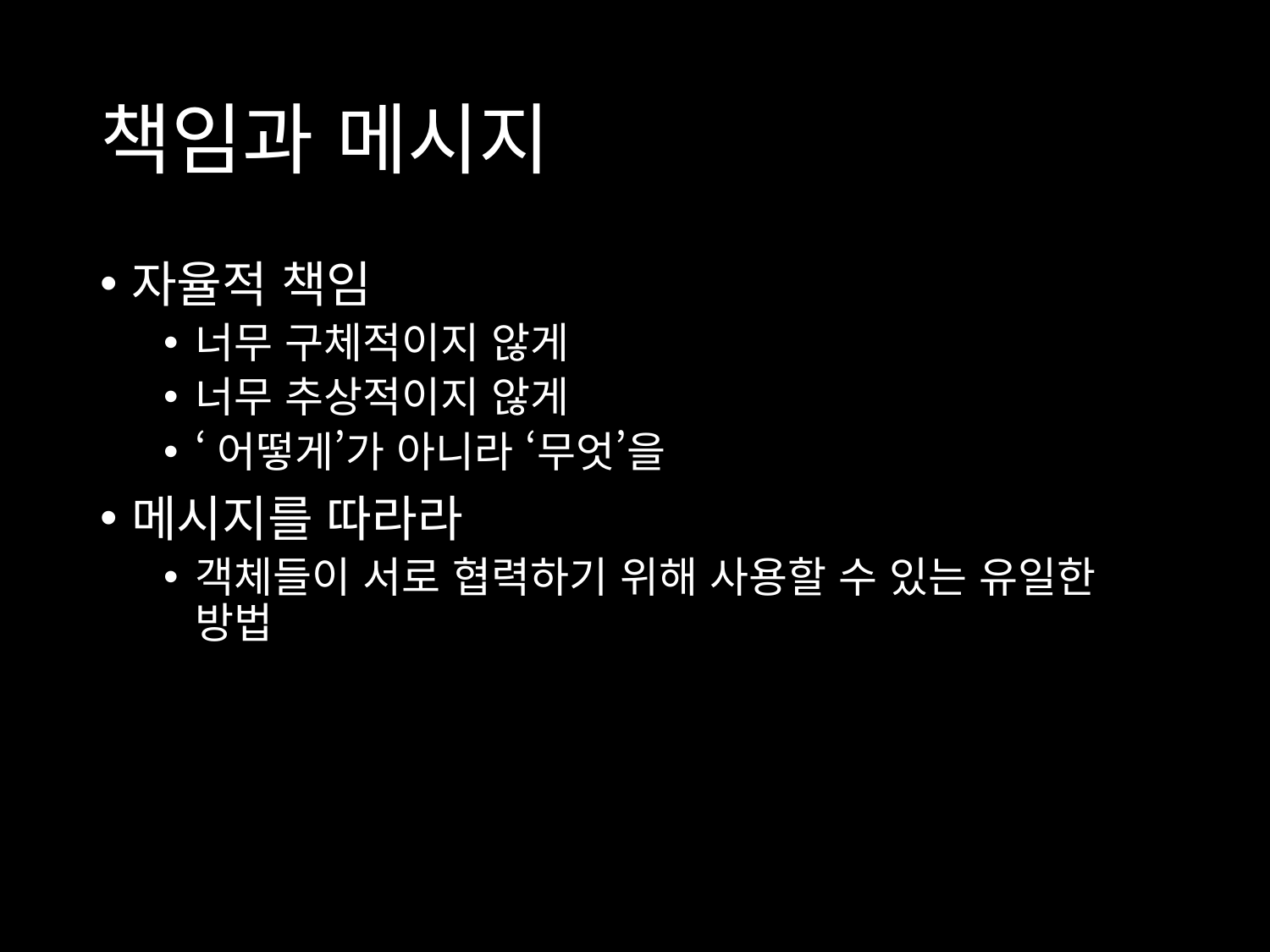

# 책임과 메시지
자율적 책임
너무 구체적이지 않게
너무 추상적이지 않게
‘어떻게’가 아니라 ‘무엇’을
메시지를 따라라
객체들이 서로 협력하기 위해 사용할 수 있는 유일한 방법